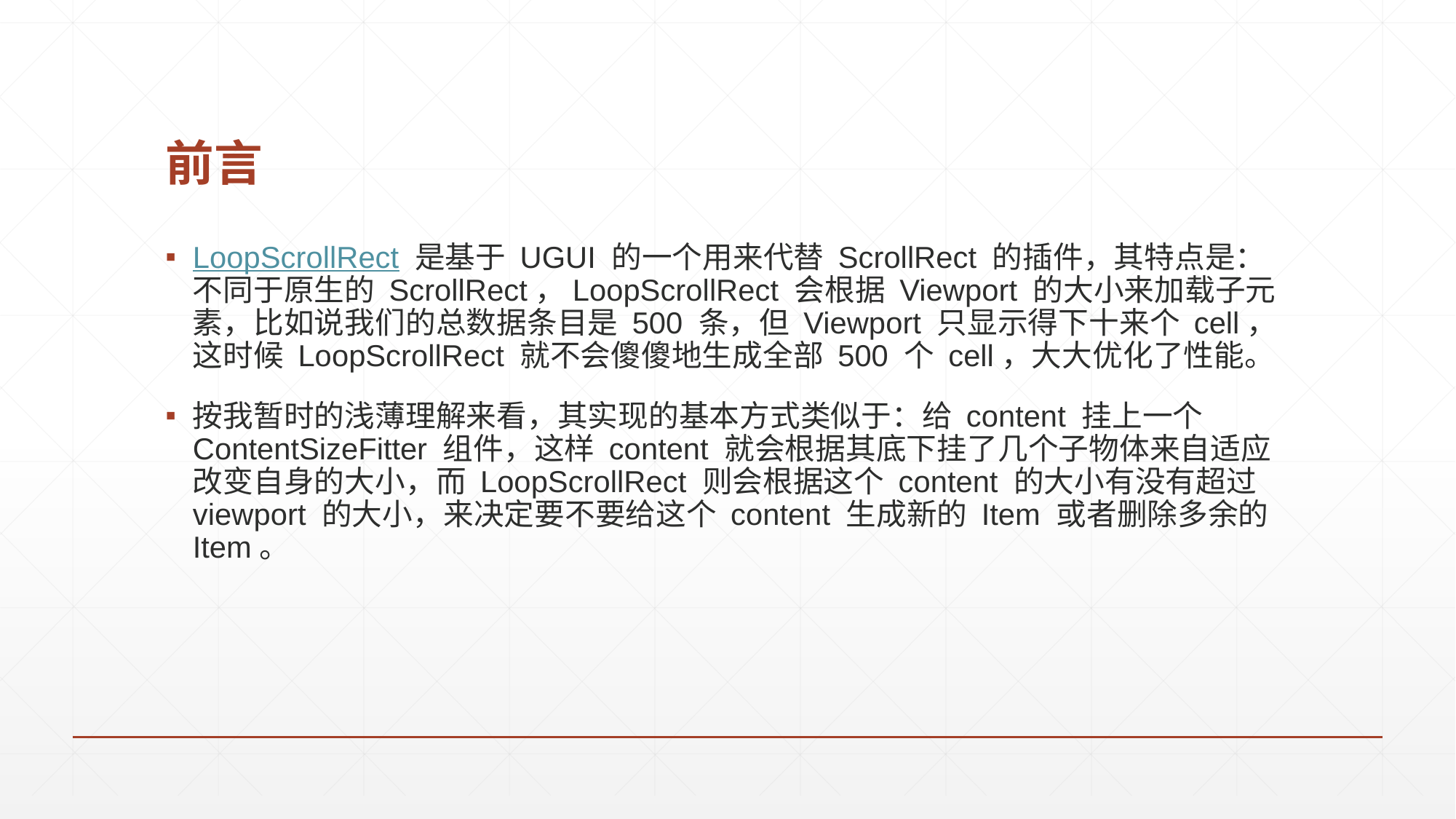

# 前言
LoopScrollRect 是基于 UGUI 的一个用来代替 ScrollRect 的插件，其特点是：不同于原生的 ScrollRect，LoopScrollRect 会根据 Viewport 的大小来加载子元素，比如说我们的总数据条目是 500 条，但 Viewport 只显示得下十来个 cell，这时候 LoopScrollRect 就不会傻傻地生成全部 500 个 cell，大大优化了性能。
按我暂时的浅薄理解来看，其实现的基本方式类似于：给 content 挂上一个 ContentSizeFitter 组件，这样 content 就会根据其底下挂了几个子物体来自适应改变自身的大小，而 LoopScrollRect 则会根据这个 content 的大小有没有超过 viewport 的大小，来决定要不要给这个 content 生成新的 Item 或者删除多余的 Item。